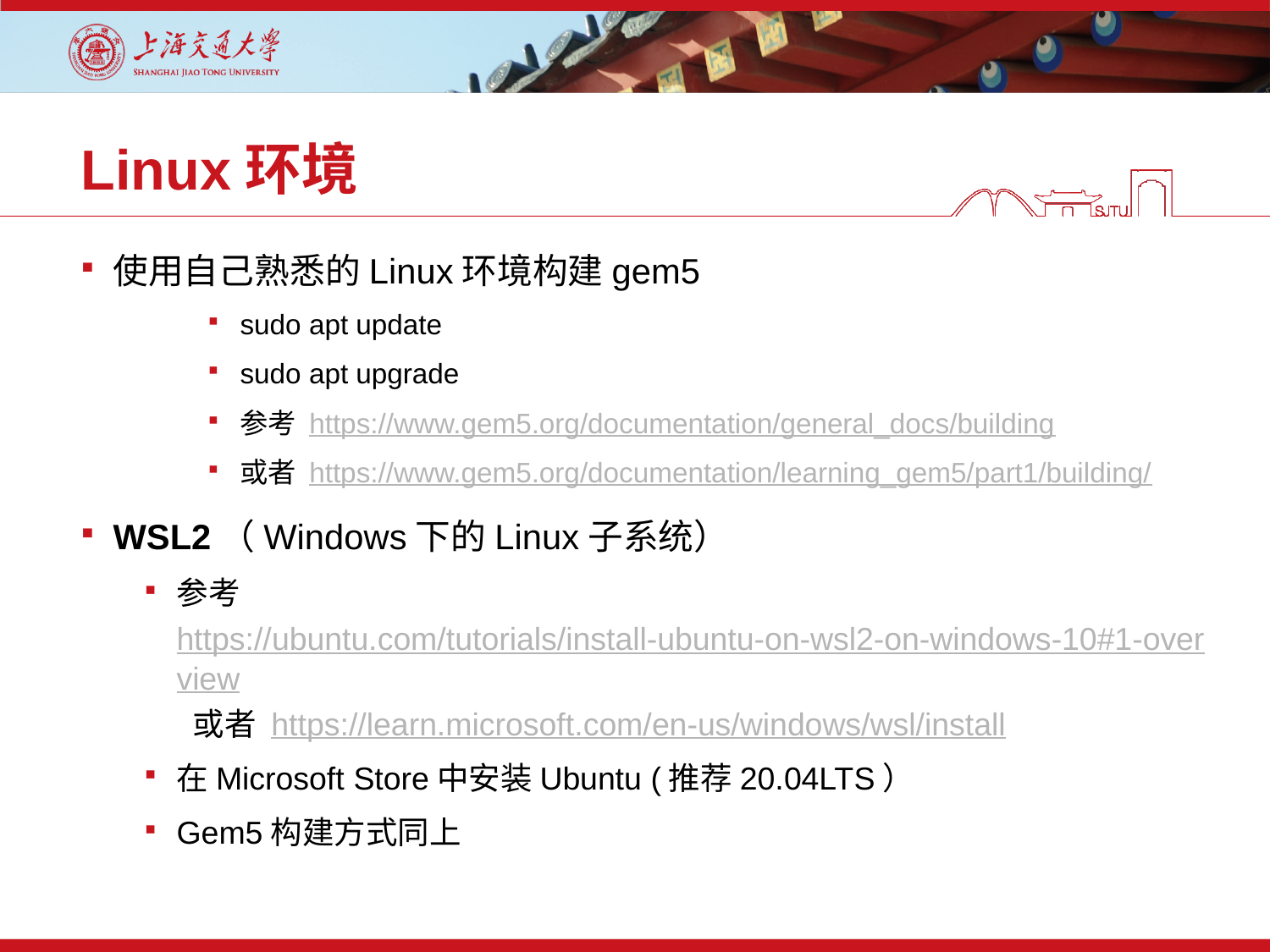

# Linux环境
使用自己熟悉的Linux环境构建gem5
sudo apt update
sudo apt upgrade
参考 https://www.gem5.org/documentation/general_docs/building
或者 https://www.gem5.org/documentation/learning_gem5/part1/building/
WSL2（Windows下的Linux子系统）
参考 https://ubuntu.com/tutorials/install-ubuntu-on-wsl2-on-windows-10#1-overview 或者 https://learn.microsoft.com/en-us/windows/wsl/install
在Microsoft Store中安装Ubuntu (推荐20.04LTS）
Gem5构建方式同上